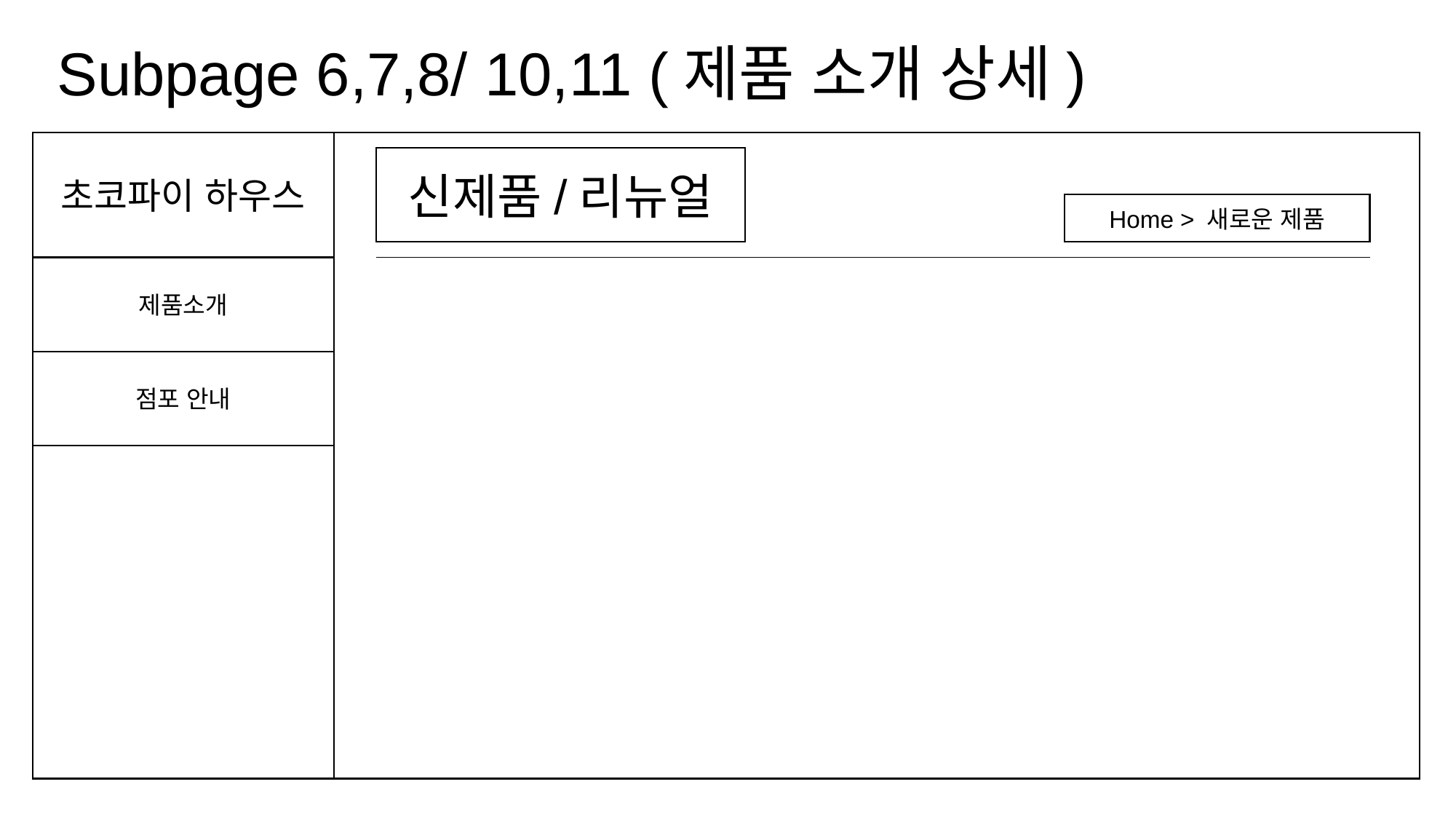

Subpage 6,7,8/ 10,11 (제품 소개 상세)
초코파이 하우스

신제품/리뉴얼
Home > 새로운 제품
제품소개

점포 안내